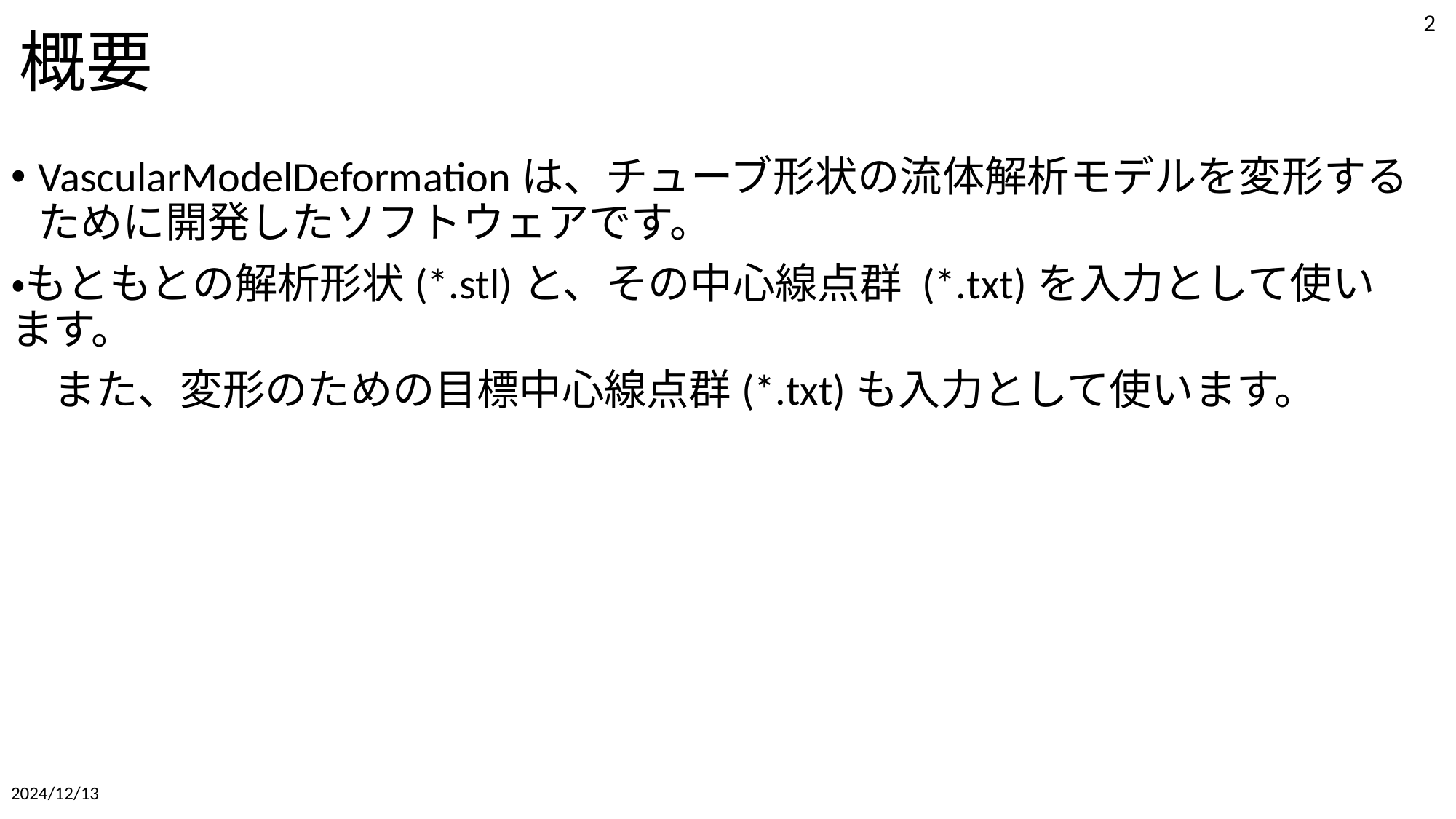

2
# 概要
VascularModelDeformationは、チューブ形状の流体解析モデルを変形するために開発したソフトウェアです。
・もともとの解析形状(*.stl)と、その中心線点群 (*.txt)を入力として使います。
　また、変形のための目標中心線点群(*.txt)も入力として使います。
2024/12/13